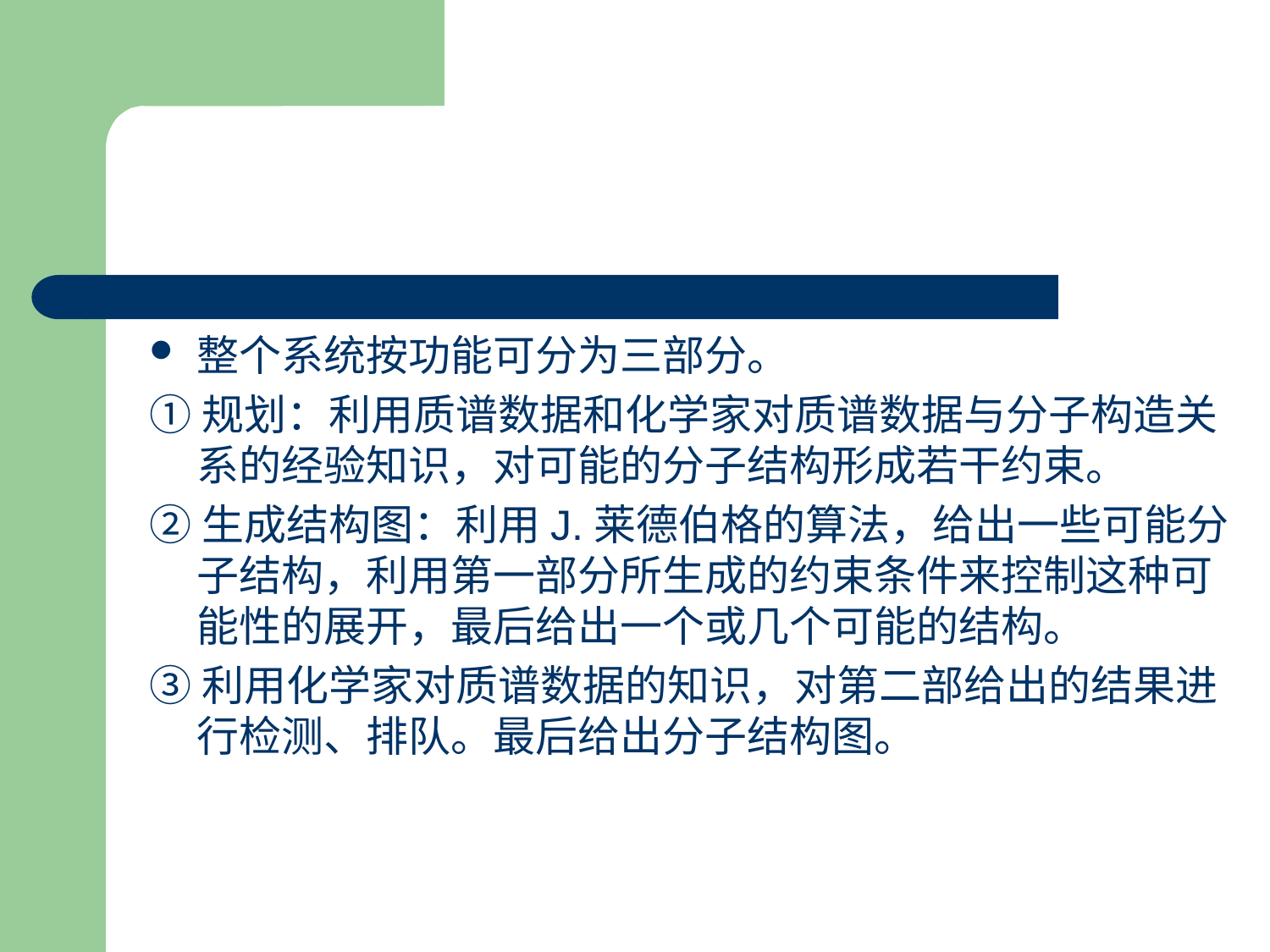

#
整个系统按功能可分为三部分。
①规划：利用质谱数据和化学家对质谱数据与分子构造关系的经验知识，对可能的分子结构形成若干约束。
②生成结构图：利用J.莱德伯格的算法，给出一些可能分子结构，利用第一部分所生成的约束条件来控制这种可能性的展开，最后给出一个或几个可能的结构。
③利用化学家对质谱数据的知识，对第二部给出的结果进行检测、排队。最后给出分子结构图。
17